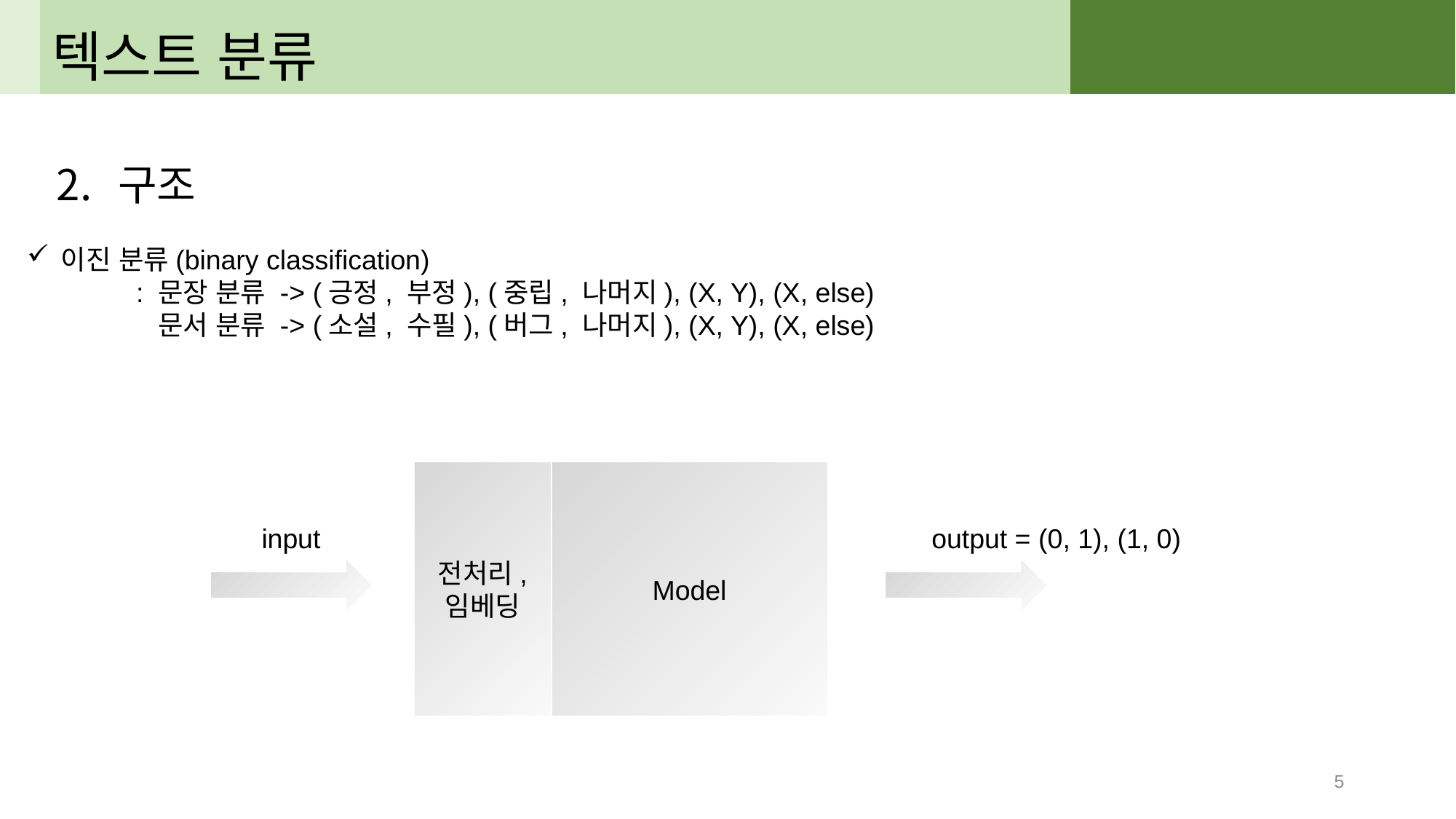

텍스트 분류

구조
이진 분류(binary classification)
	: 문장 분류 -> (긍정, 부정), (중립, 나머지), (X, Y), (X, else)
	  문서 분류 -> (소설, 수필), (버그, 나머지), (X, Y), (X, else)
전처리,
임베딩
Model
input
output = (0, 1), (1, 0)

5